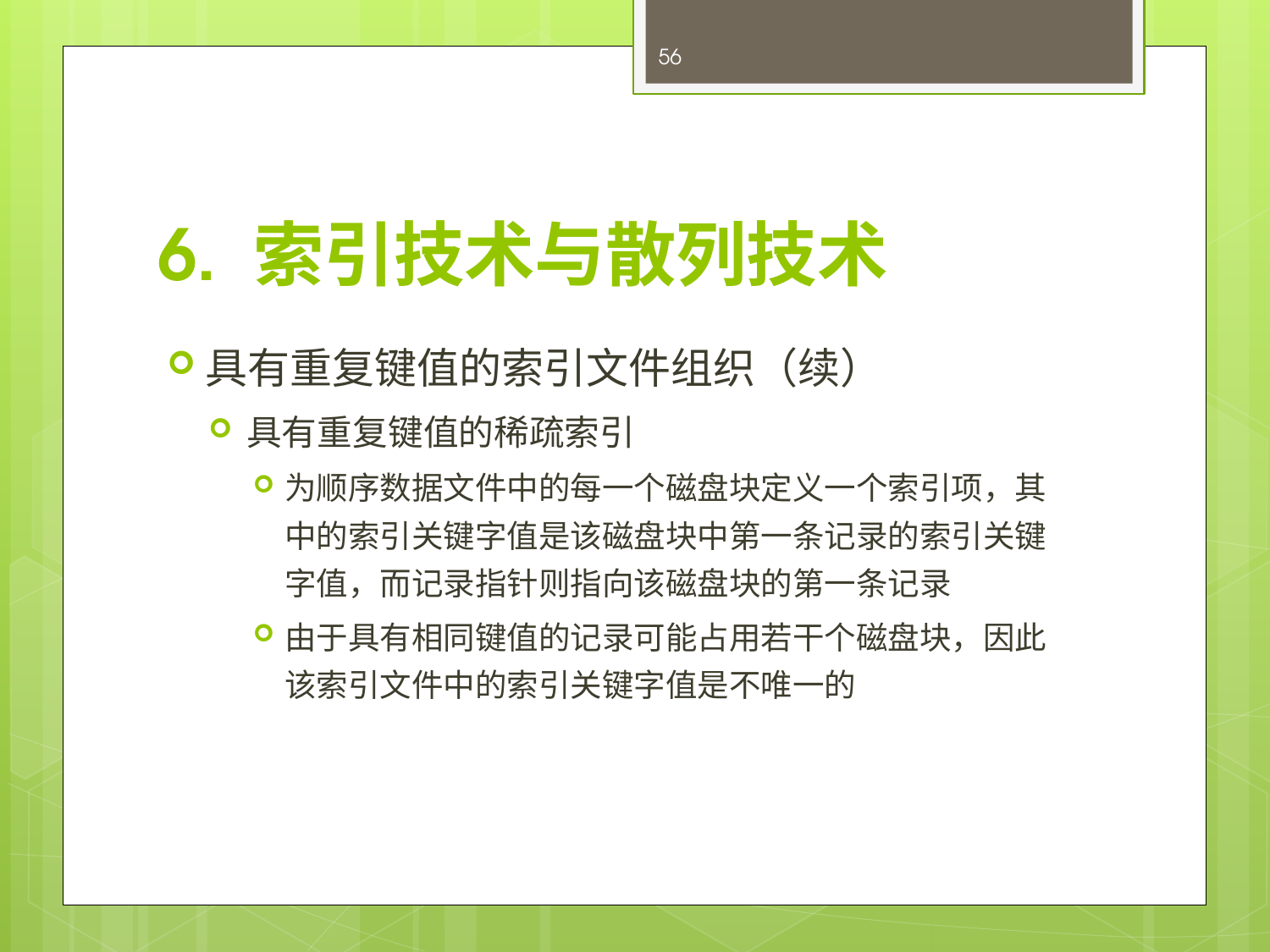

56
# 6. 索引技术与散列技术
具有重复键值的索引文件组织（续）
具有重复键值的稀疏索引
为顺序数据文件中的每一个磁盘块定义一个索引项，其中的索引关键字值是该磁盘块中第一条记录的索引关键字值，而记录指针则指向该磁盘块的第一条记录
由于具有相同键值的记录可能占用若干个磁盘块，因此该索引文件中的索引关键字值是不唯一的